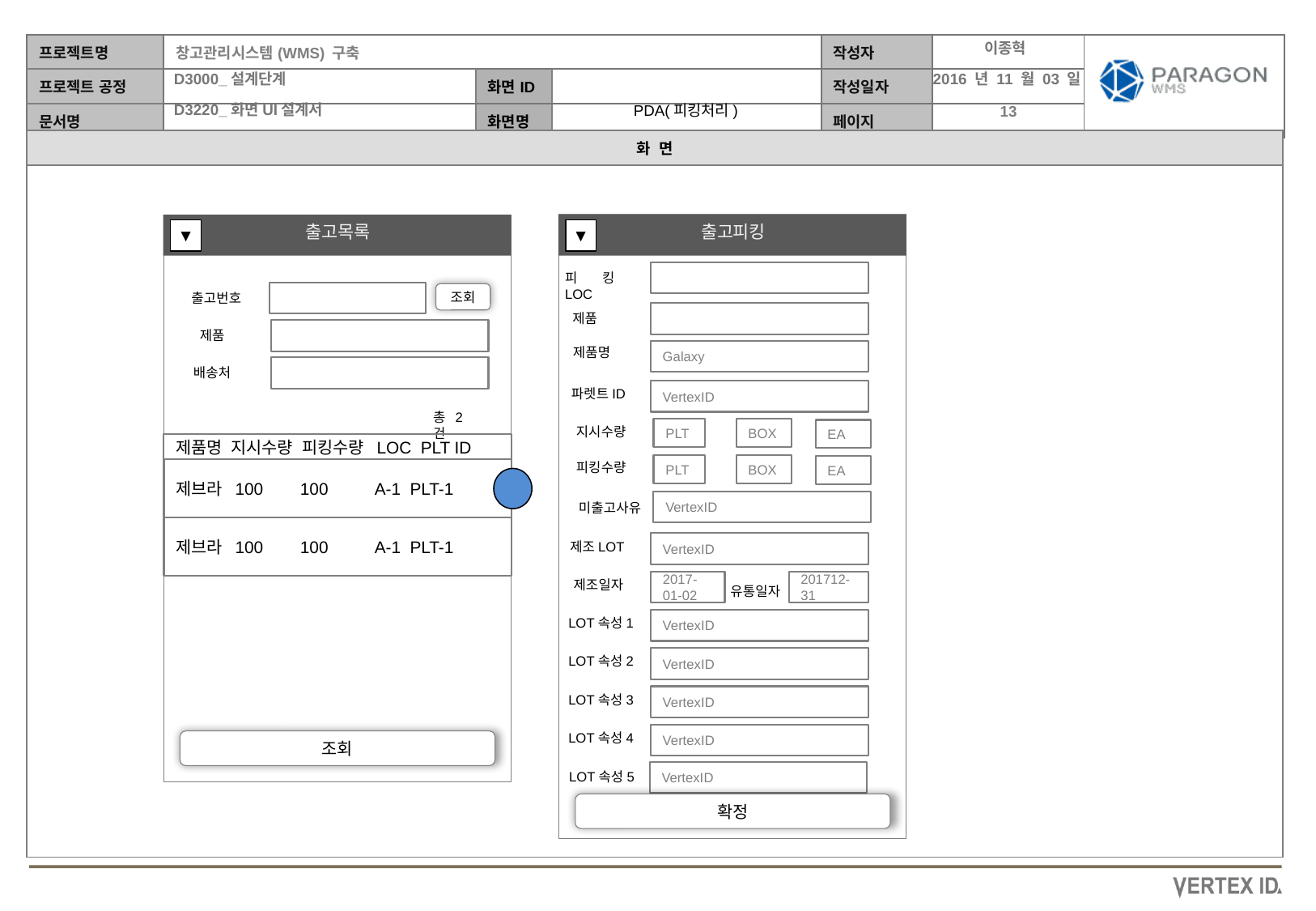

이종혁
2016 년 11 월 03 일
PDA(피킹처리)

출고목록

출고피킹
▼
▼

피킹LOC

출고번호
조회

제품

제품
제품명
Galaxy

배송처
파렛트ID
VertexID
총2건
지시수량
PLT
BOX
EA
제품명  지시수량  피킹수량  LOC  PLT ID
피킹수량
PLT
BOX
EA
제브라  100        100          A-1  PLT-1

VertexID
미출고사유
제브라  100        100          A-1  PLT-1
제조LOT
VertexID
제조일자
2017-01-02
201712-31
유통일자
LOT속성1
VertexID
LOT속성2
VertexID
LOT속성3
VertexID
LOT속성4
VertexID
조회
VertexID
LOT속성5
확정